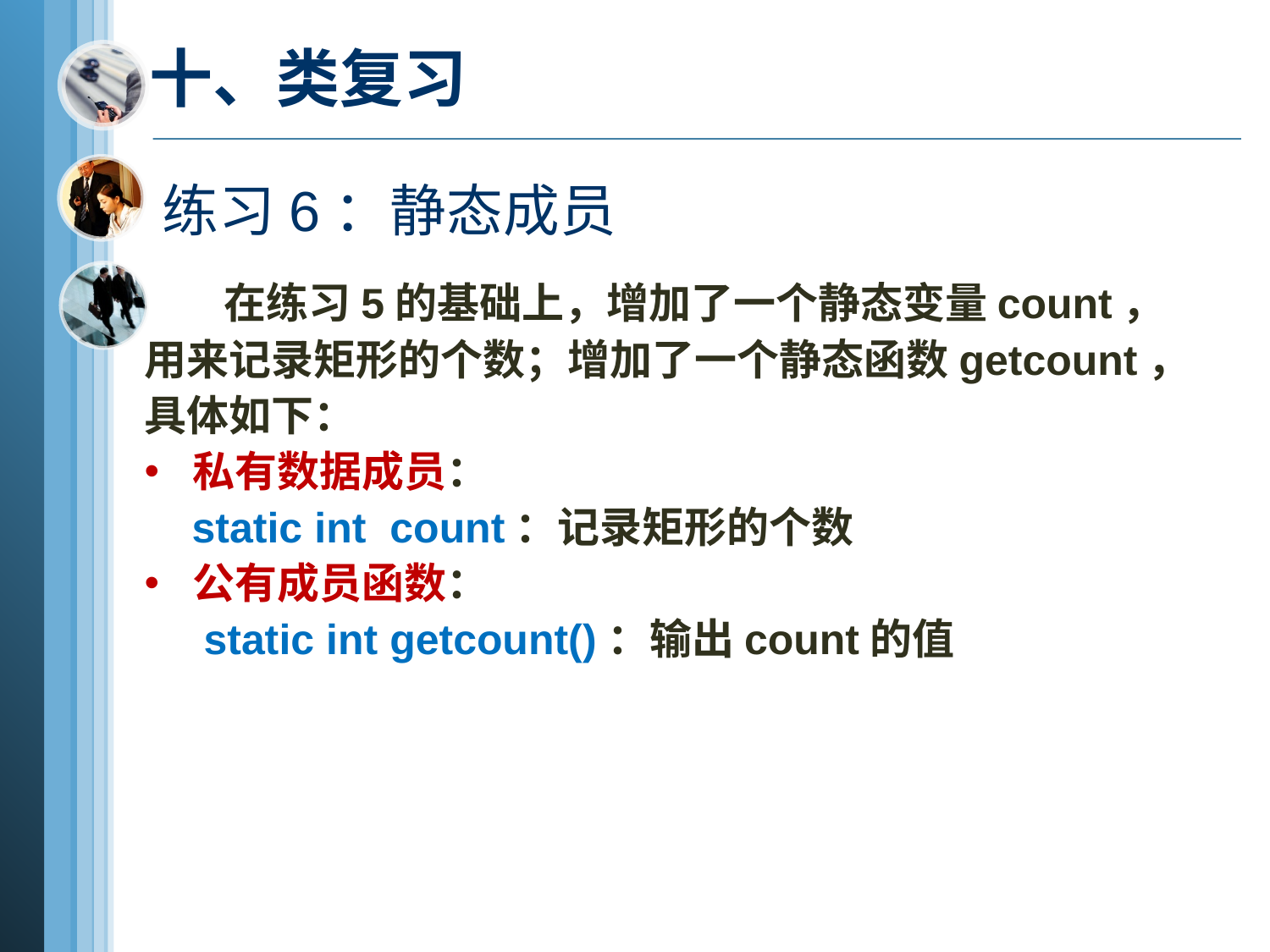

十、类复习
# 练习6：静态成员
      在练习5的基础上，增加了一个静态变量count，用来记录矩形的个数；增加了一个静态函数getcount，具体如下：
私有数据成员：
    static int  count：记录矩形的个数
公有成员函数：
     static int getcount()：输出count的值